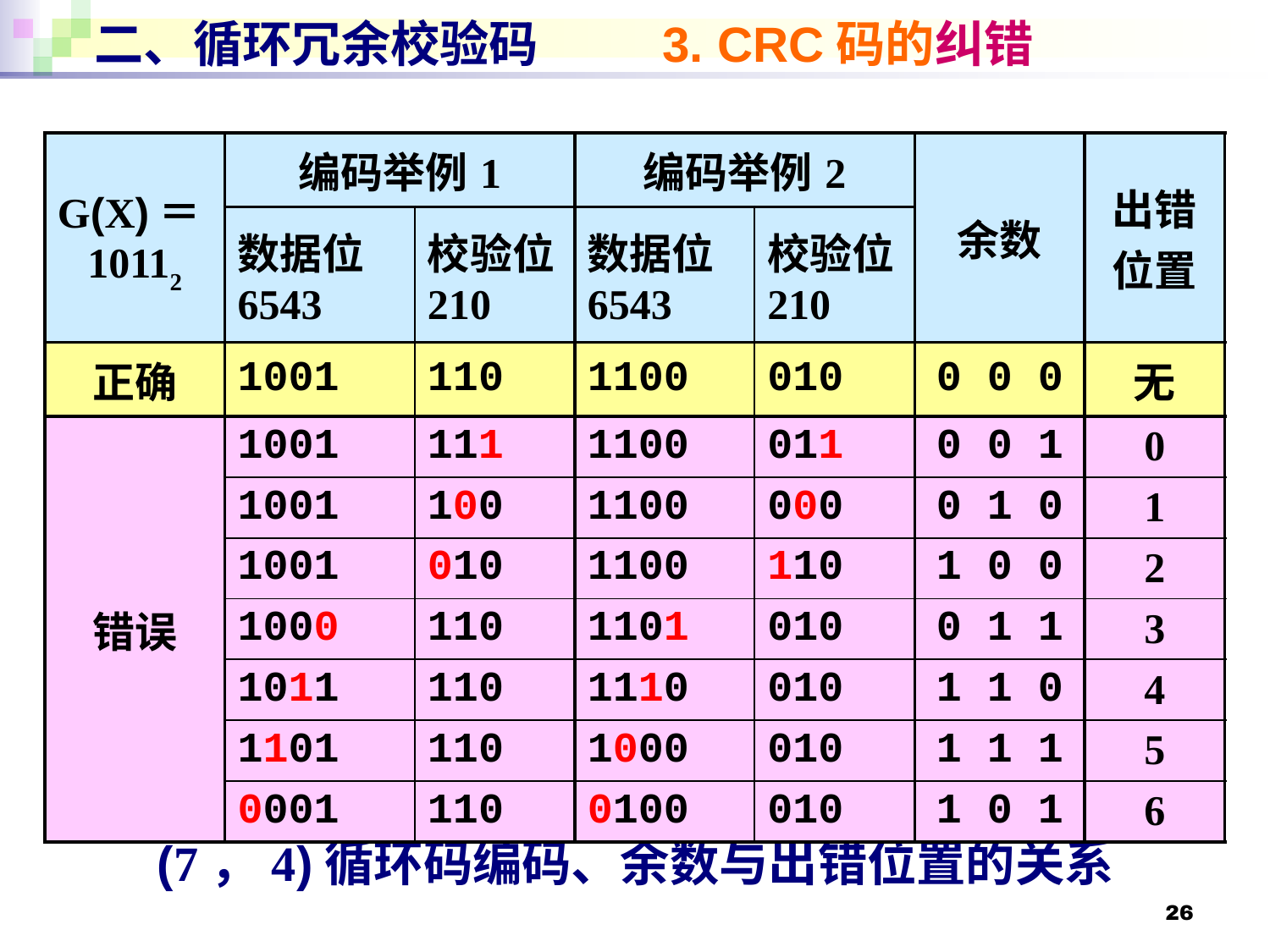

# 二、循环冗余校验码          3. CRC码的纠错
| G(X)＝10112 | 编码举例1 |  | 编码举例2 |  | 余数 | 出错 位置 |
| --- | --- | --- | --- | --- | --- | --- |
|  | 数据位 6543 | 校验位 210 | 数据位 6543 | 校验位 210 |  |  |
| 正确 | 1001 | 110 | 1100 | 010 | 0 0 0 | 无 |
| 错误 | 1001 | 111 | 1100 | 011 | 0 0 1 | 0 |
|  | 1001 | 100 | 1100 | 000 | 0 1 0 | 1 |
|  | 1001 | 010 | 1100 | 110 | 1 0 0 | 2 |
|  | 1000 | 110 | 1101 | 010 | 0 1 1 | 3 |
|  | 1011 | 110 | 1110 | 010 | 1 1 0 | 4 |
|  | 1101 | 110 | 1000 | 010 | 1 1 1 | 5 |
|  | 0001 | 110 | 0100 | 010 | 1 0 1 | 6 |
(7，4)循环码编码、余数与出错位置的关系
26